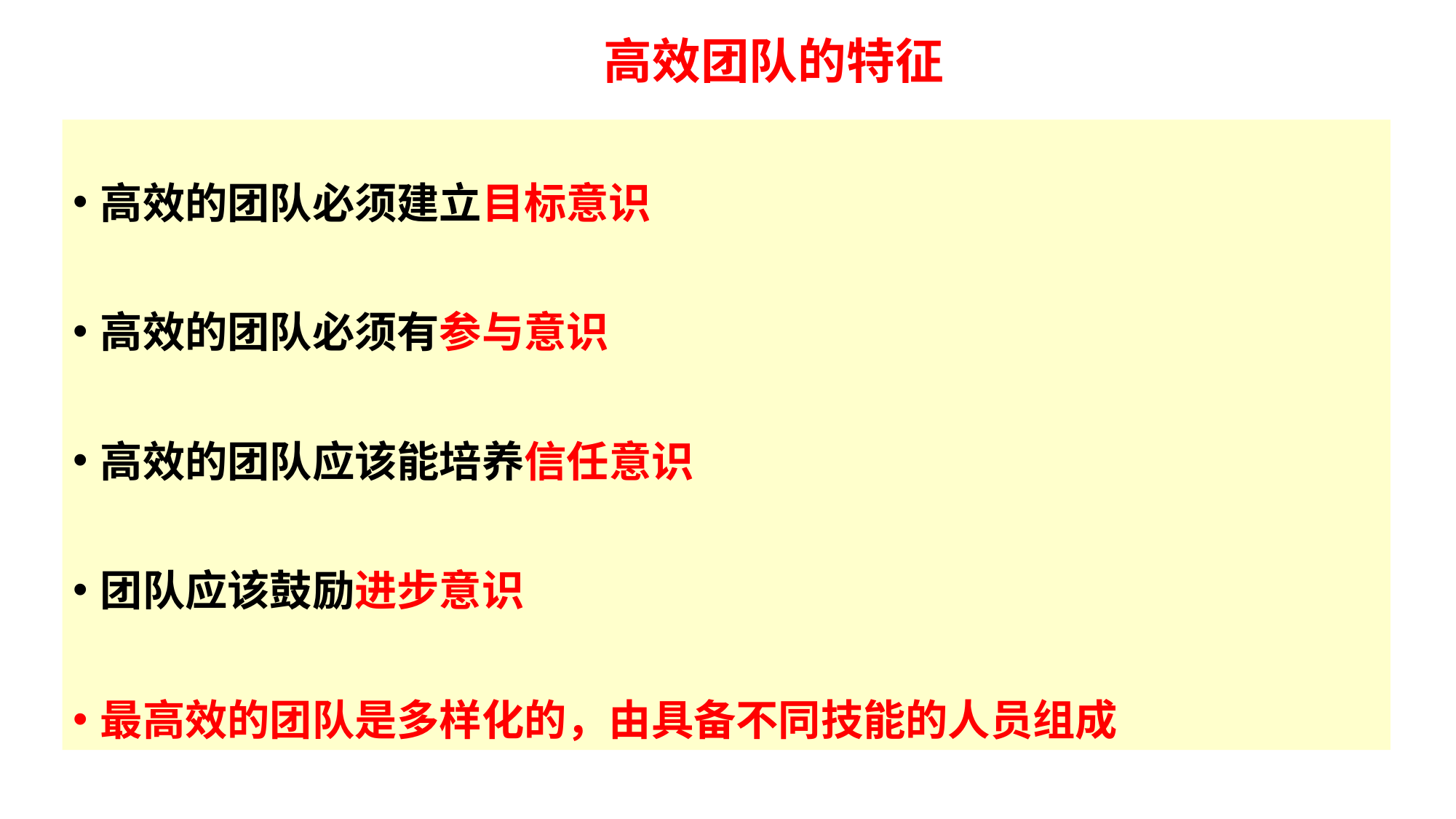

7
高效团队的特征
高效的团队必须建立目标意识
高效的团队必须有参与意识
高效的团队应该能培养信任意识
团队应该鼓励进步意识
最高效的团队是多样化的，由具备不同技能的人员组成